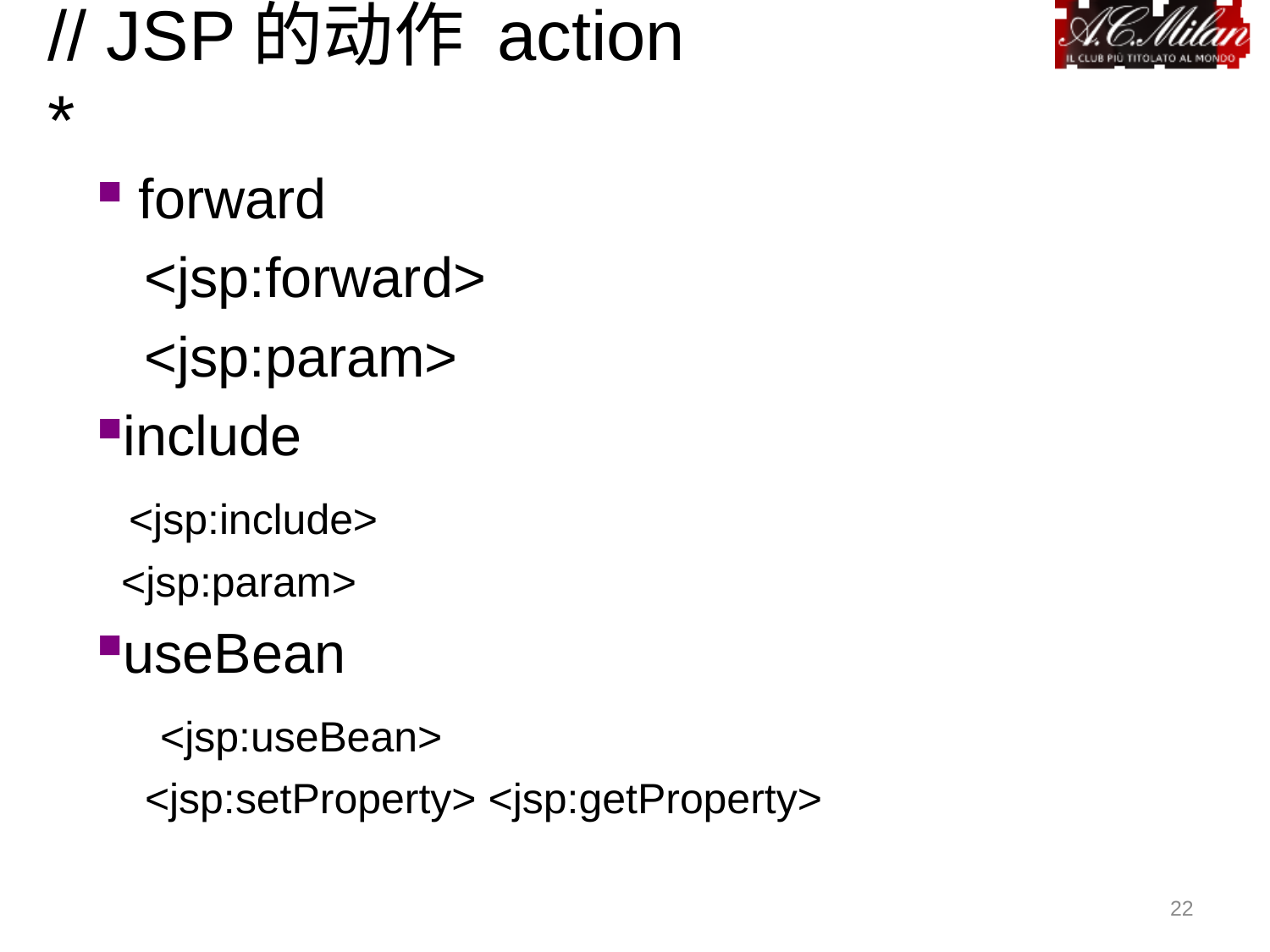

// JSP的动作 action  *
 forward
   <jsp:forward>
   <jsp:param>
include
  <jsp:include>
  <jsp:param>
useBean
    <jsp:useBean>
    <jsp:setProperty> <jsp:getProperty>
22